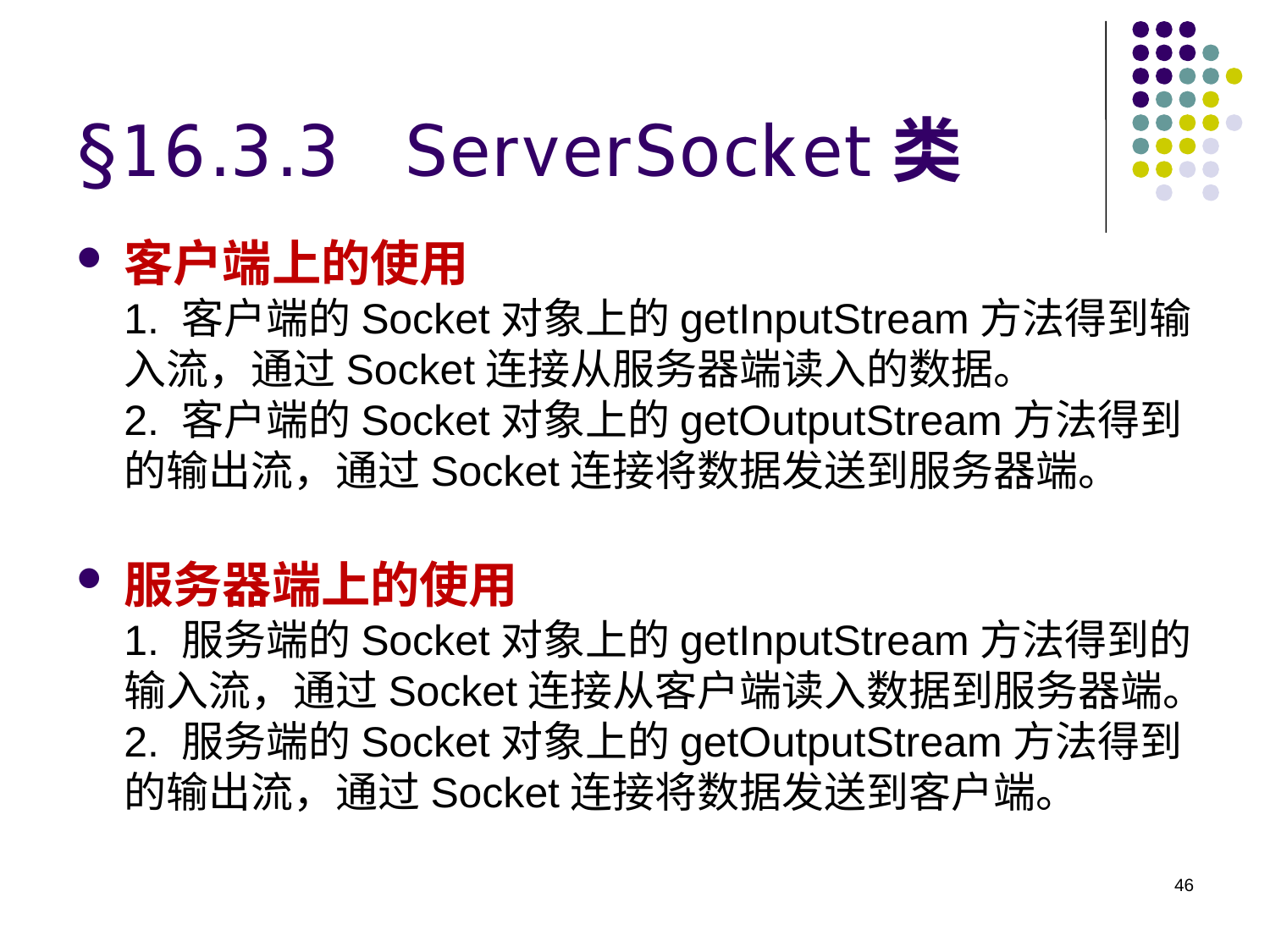

# §16.3.3   ServerSocket类
客户端上的使用
1. 客户端的Socket对象上的getInputStream方法得到输入流，通过Socket连接从服务器端读入的数据。
2. 客户端的Socket对象上的getOutputStream方法得到的输出流，通过Socket连接将数据发送到服务器端。

服务器端上的使用
1. 服务端的Socket对象上的getInputStream方法得到的输入流，通过Socket连接从客户端读入数据到服务器端。
2. 服务端的Socket对象上的getOutputStream方法得到的输出流，通过Socket连接将数据发送到客户端。
46